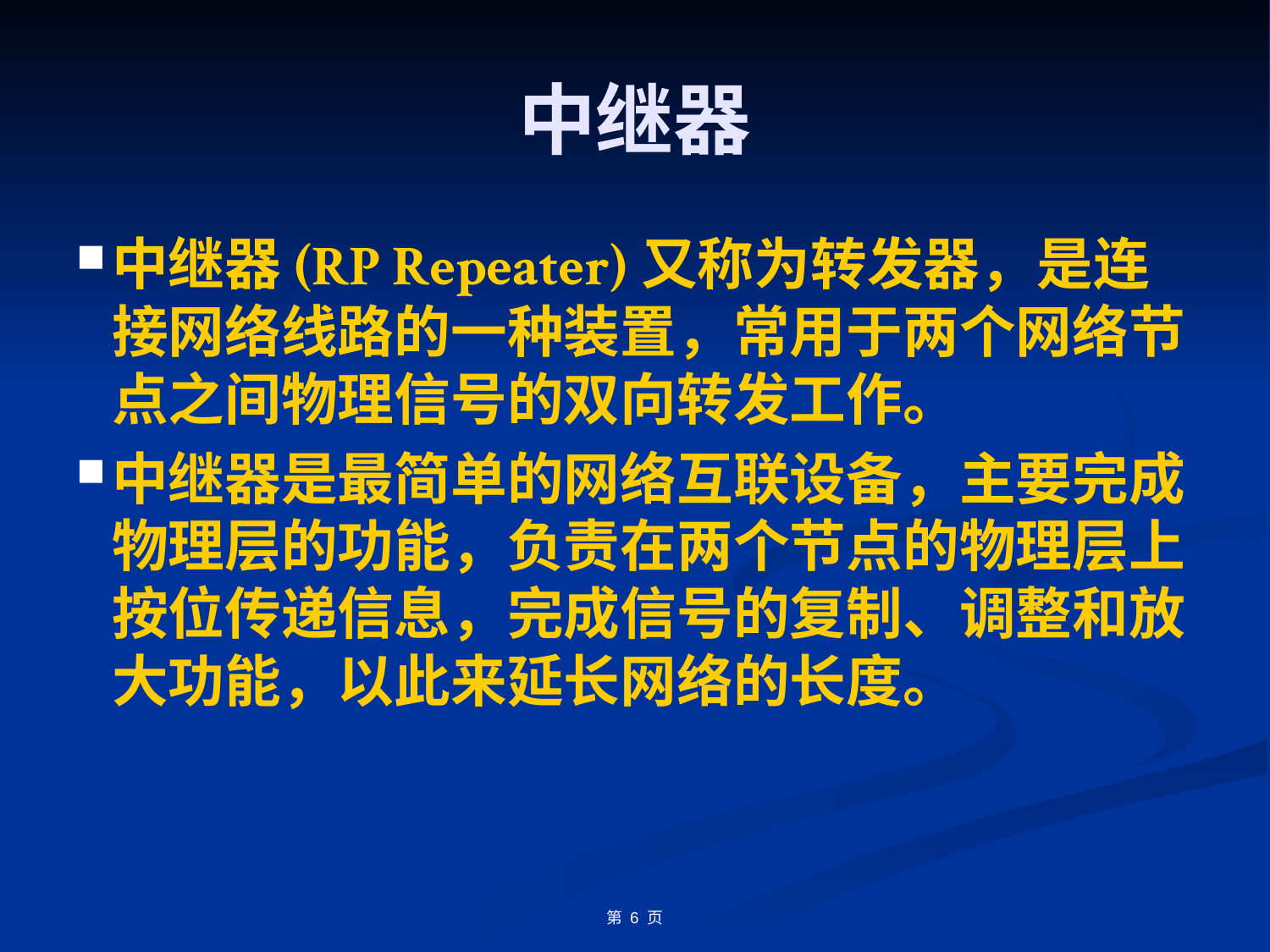

# 中继器
中继器(RP Repeater)又称为转发器，是连接网络线路的一种装置，常用于两个网络节点之间物理信号的双向转发工作。
中继器是最简单的网络互联设备，主要完成物理层的功能，负责在两个节点的物理层上按位传递信息，完成信号的复制、调整和放大功能，以此来延长网络的长度。
第 6 页